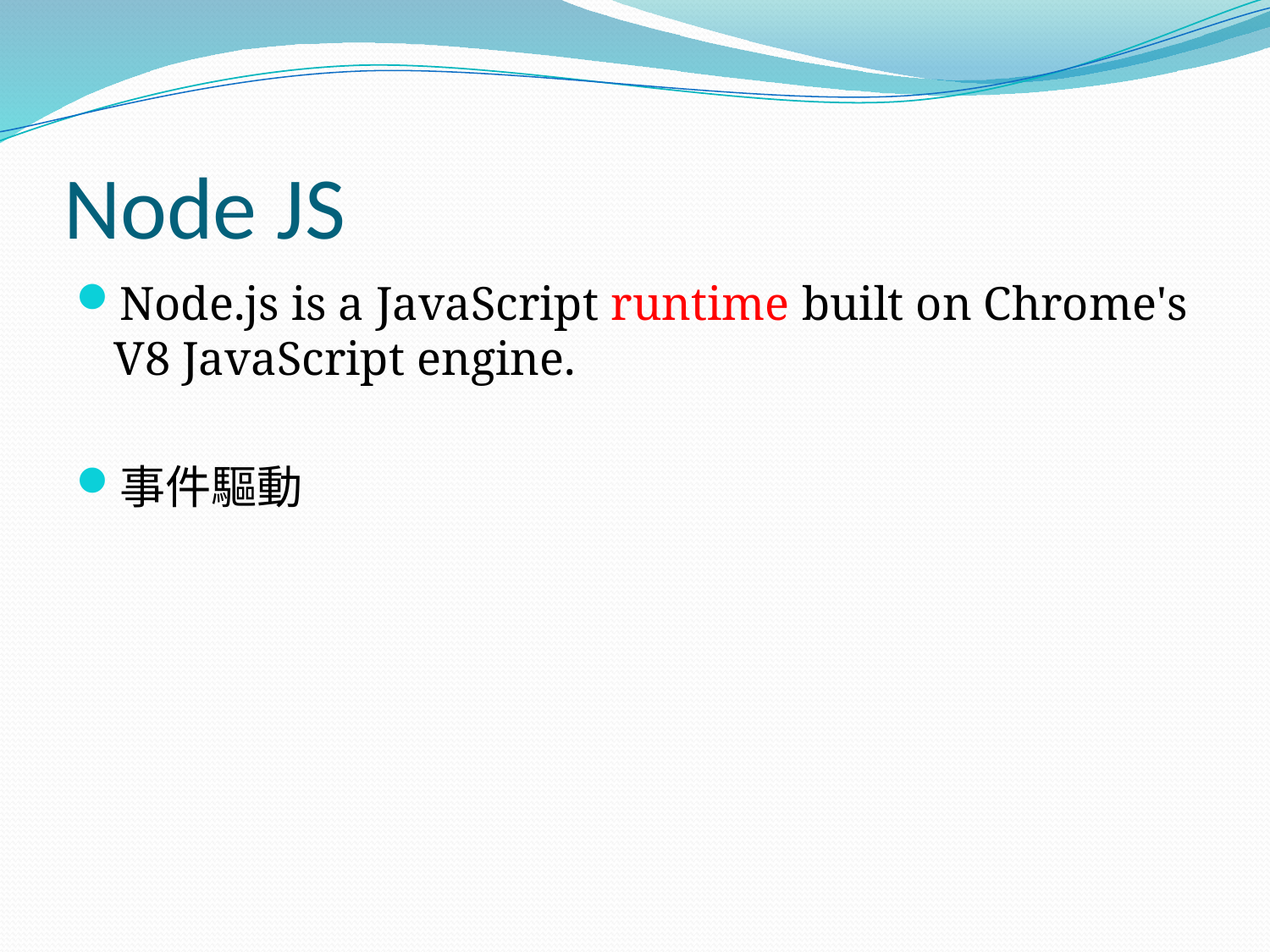

# Node JS
Node.js is a JavaScript runtime built on Chrome's V8 JavaScript engine.

事件驅動